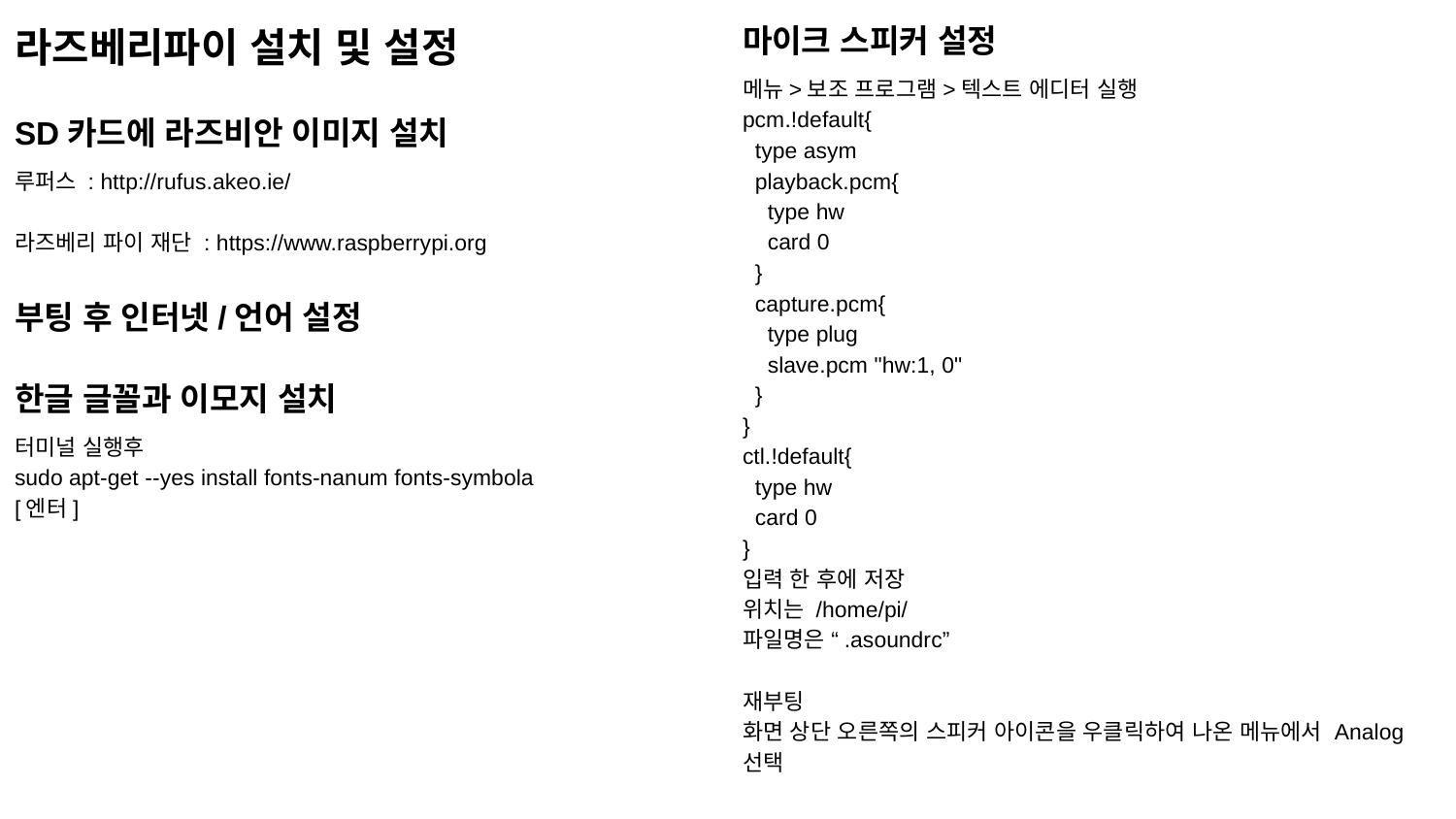

라즈베리파이 설치 및 설정
SD카드에 라즈비안 이미지 설치
루퍼스 : http://rufus.akeo.ie/

라즈베리 파이 재단 : https://www.raspberrypi.org
부팅 후 인터넷/언어 설정
한글 글꼴과 이모지 설치
터미널 실행후
sudo apt-get --yes install fonts-nanum fonts-symbola
[엔터]

마이크 스피커 설정
메뉴>보조 프로그램>텍스트 에디터 실행
pcm.!default{
  type asym
  playback.pcm{
    type hw
    card 0
  }
  capture.pcm{
    type plug
    slave.pcm "hw:1, 0"
  }
}
ctl.!default{
  type hw
  card 0
}
입력 한 후에 저장
위치는 /home/pi/
파일명은 “.asoundrc”

재부팅
화면 상단 오른쪽의 스피커 아이콘을 우클릭하여 나온 메뉴에서 Analog 선택